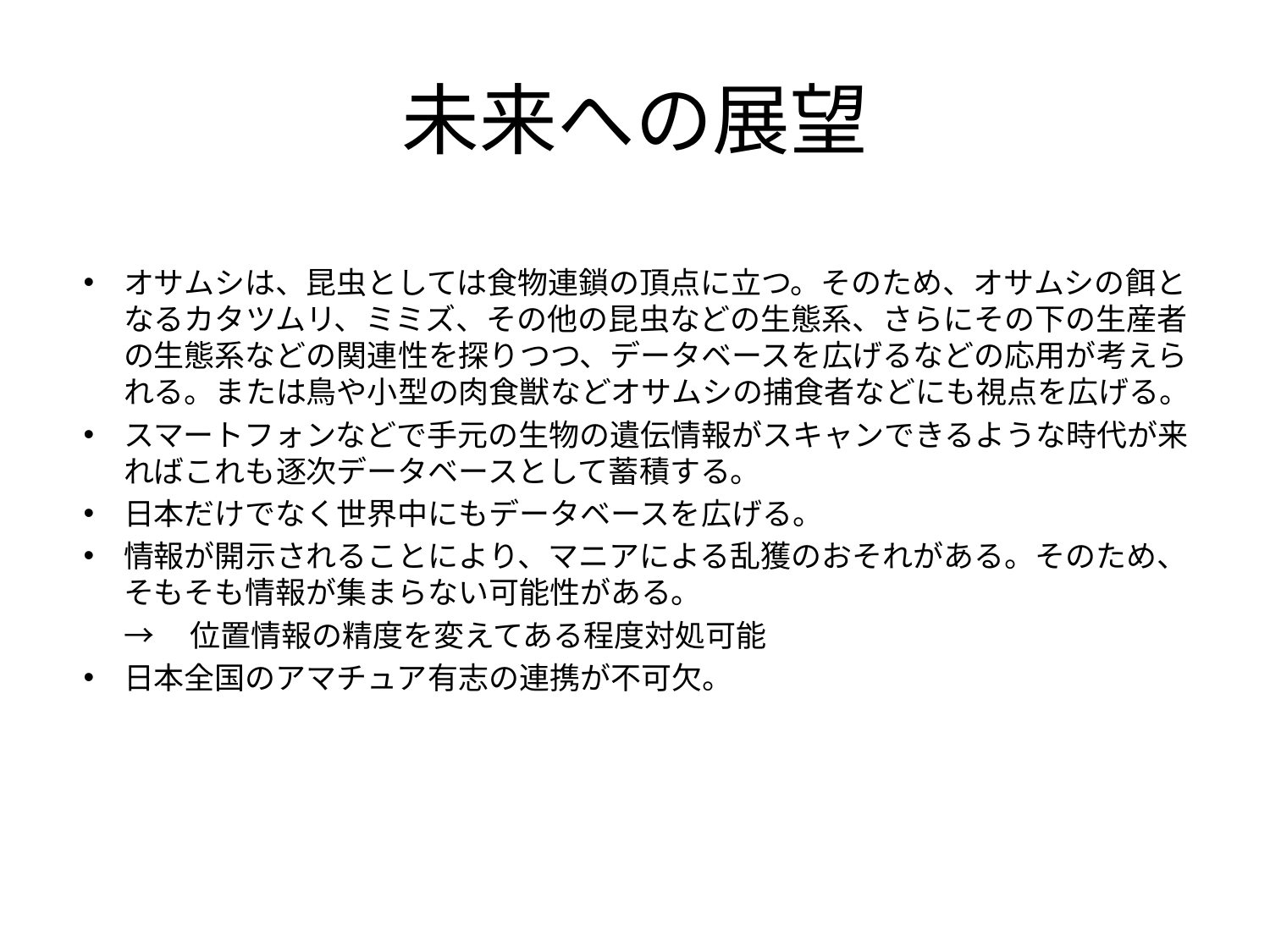

# 未来への展望
オサムシは、昆虫としては食物連鎖の頂点に立つ。そのため、オサムシの餌となるカタツムリ、ミミズ、その他の昆虫などの生態系、さらにその下の生産者の生態系などの関連性を探りつつ、データベースを広げるなどの応用が考えられる。または鳥や小型の肉食獣などオサムシの捕食者などにも視点を広げる。
スマートフォンなどで手元の生物の遺伝情報がスキャンできるような時代が来ればこれも逐次データベースとして蓄積する。
日本だけでなく世界中にもデータベースを広げる。
情報が開示されることにより、マニアによる乱獲のおそれがある。そのため、そもそも情報が集まらない可能性がある。
      →　位置情報の精度を変えてある程度対処可能
日本全国のアマチュア有志の連携が不可欠。